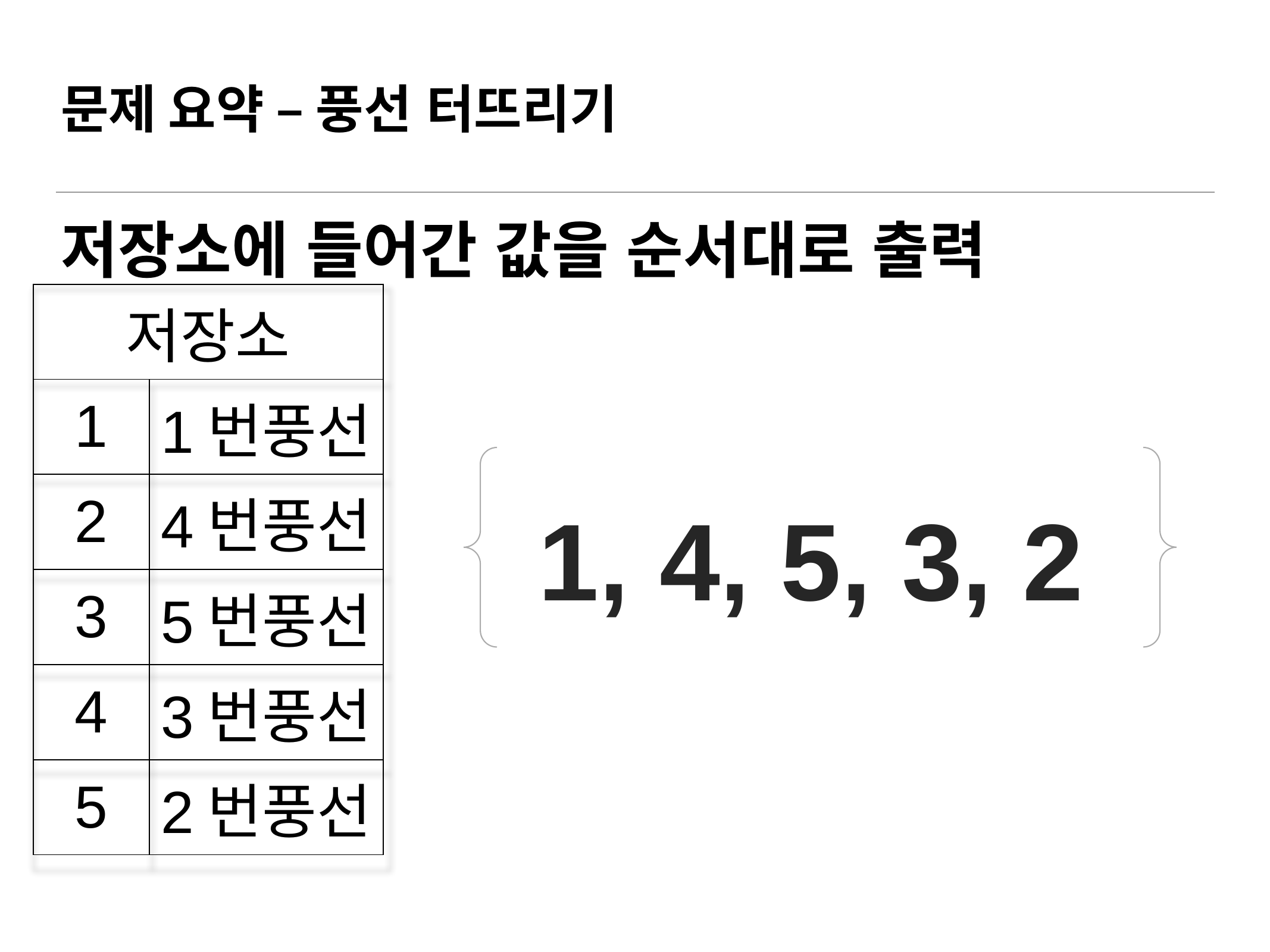

# 문제 요약 – 풍선 터뜨리기
저장소에 들어간 값을 순서대로 출력
| 저장소 |  |
| --- | --- |
| 1 | 1번풍선 |
| 2 | 4번풍선 |
| 3 | 5번풍선 |
| 4 | 3번풍선 |
| 5 | 2번풍선 |

1, 4, 5, 3, 2